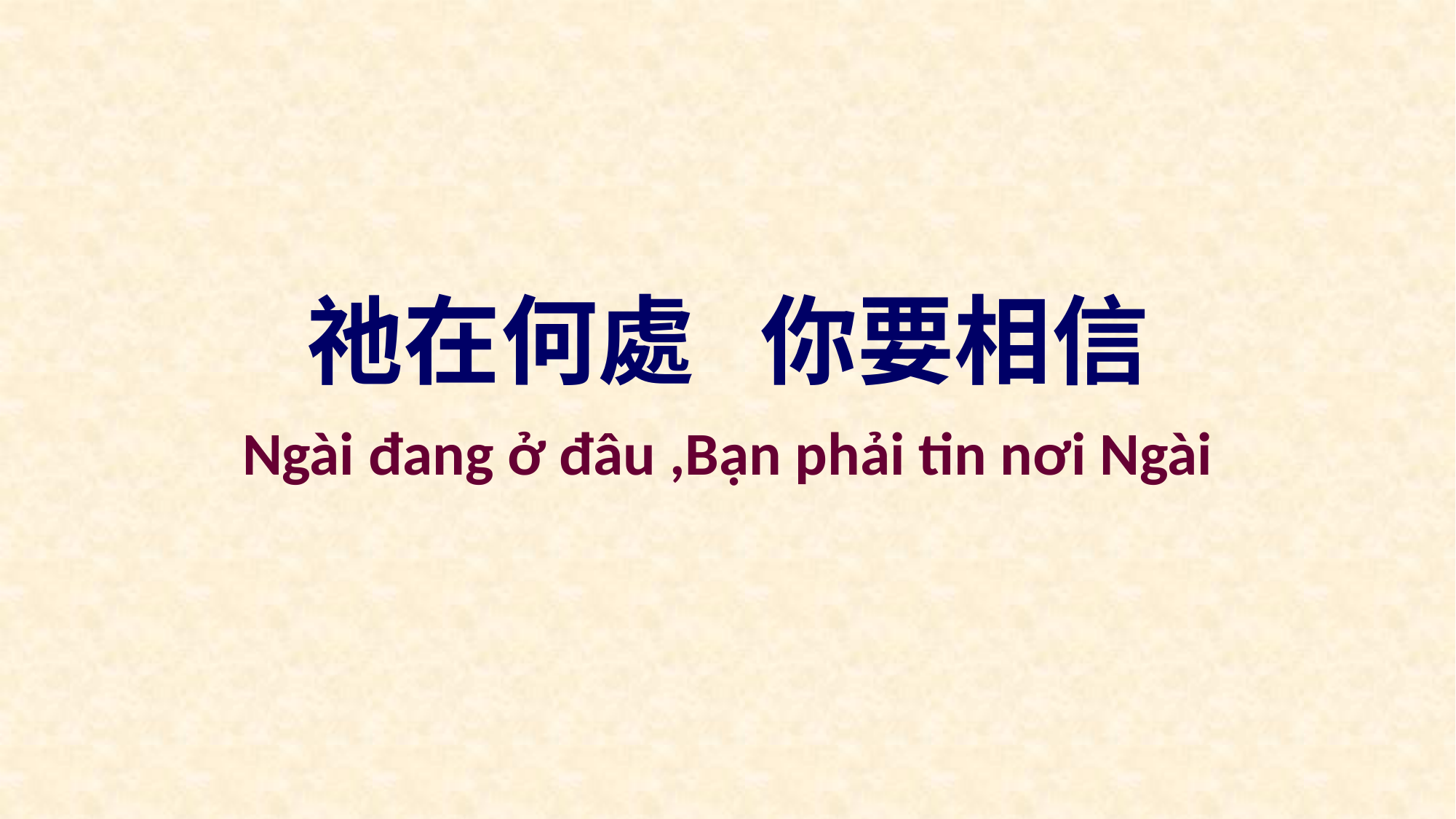

祂在何處   你要相信
Ngài đang ở đâu ,Bạn phải tin nơi Ngài